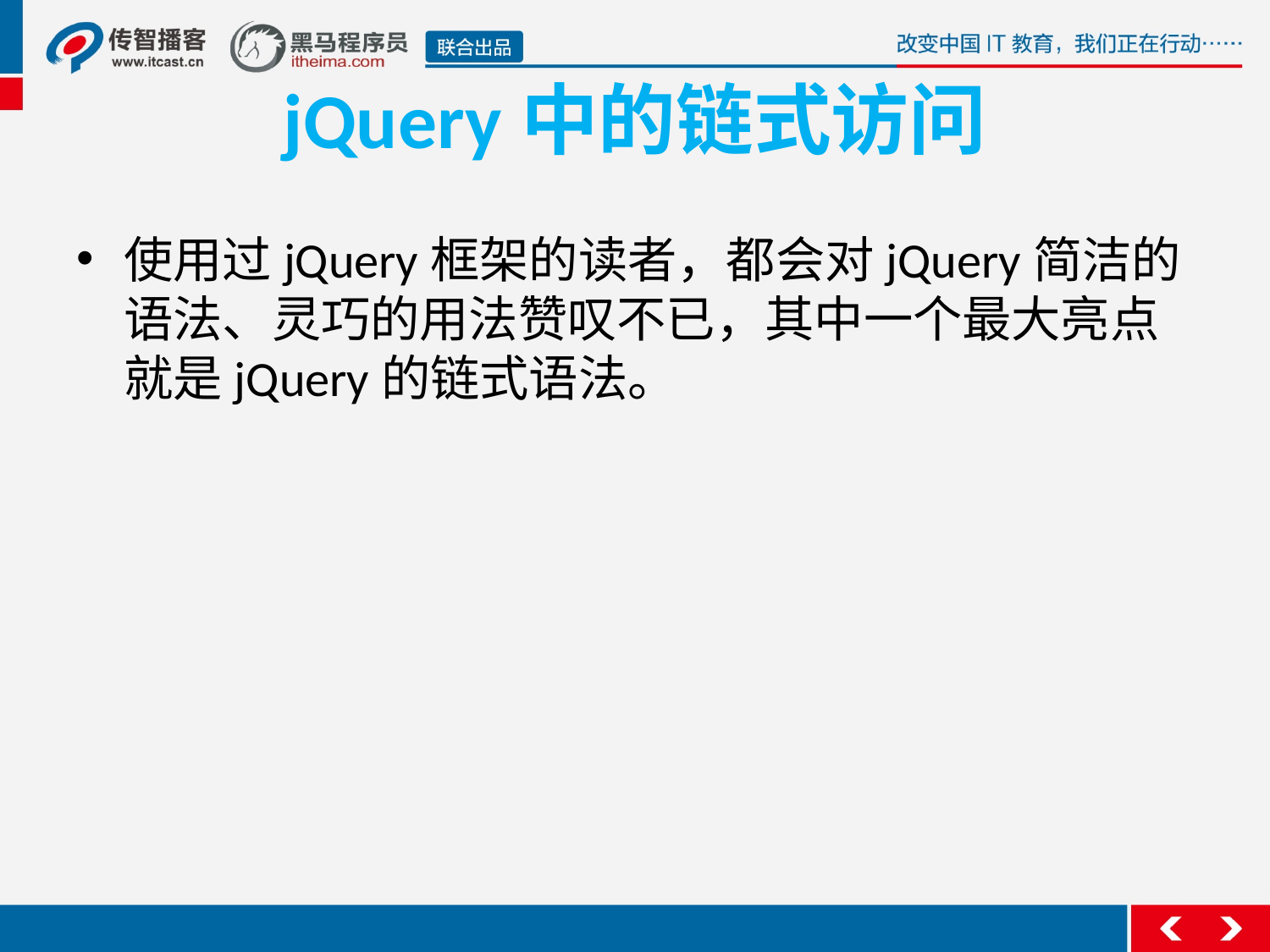

# jQuery中的链式访问
使用过jQuery框架的读者，都会对jQuery简洁的语法、灵巧的用法赞叹不已，其中一个最大亮点就是jQuery的链式语法。